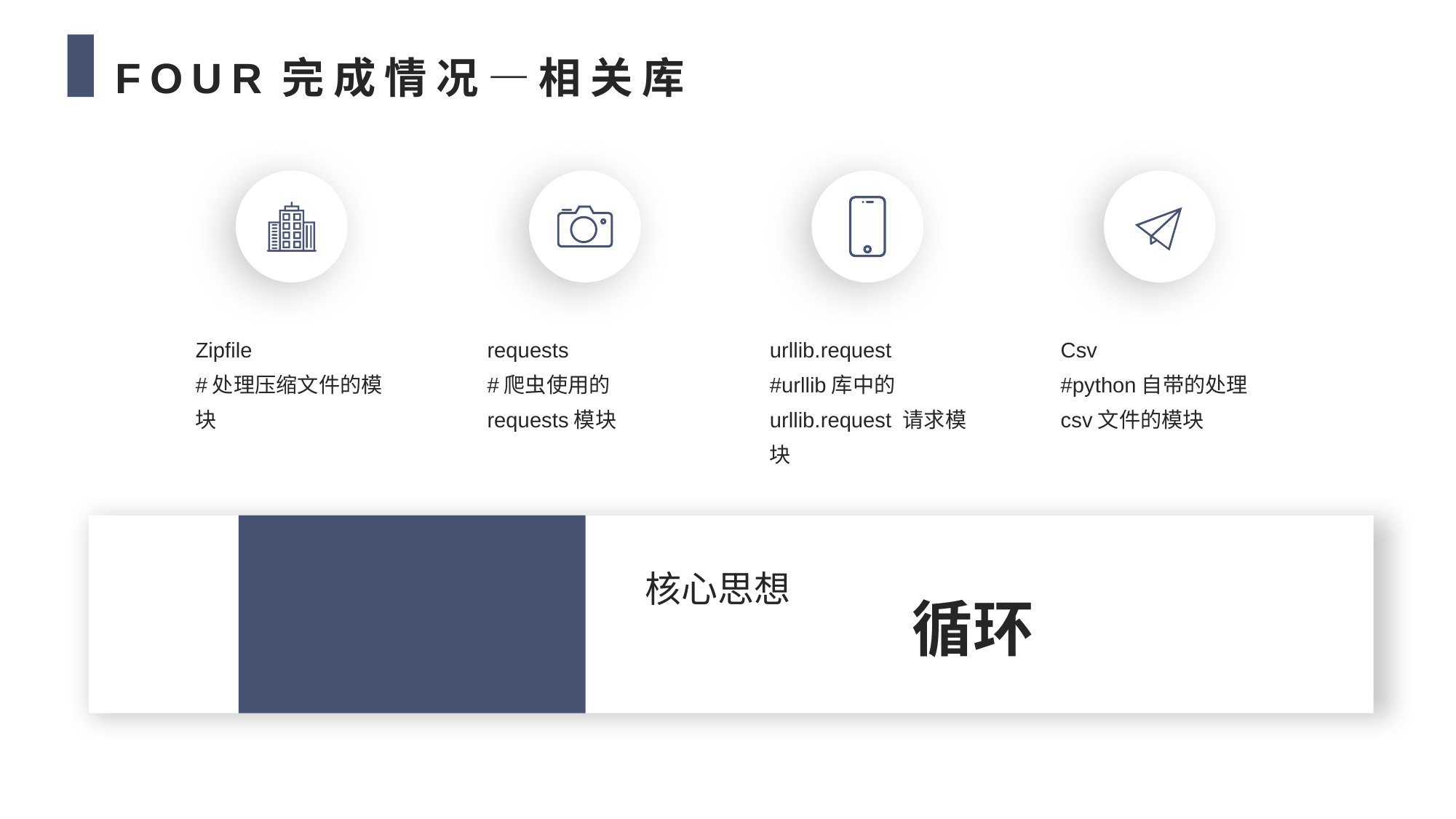

FOUR完成情况—相关库

Zipfile
#处理压缩文件的模块
requests
#爬虫使用的requests模块
urllib.request
#urllib库中的urllib.request 请求模块
Csv
#python自带的处理csv文件的模块

核心思想
循环